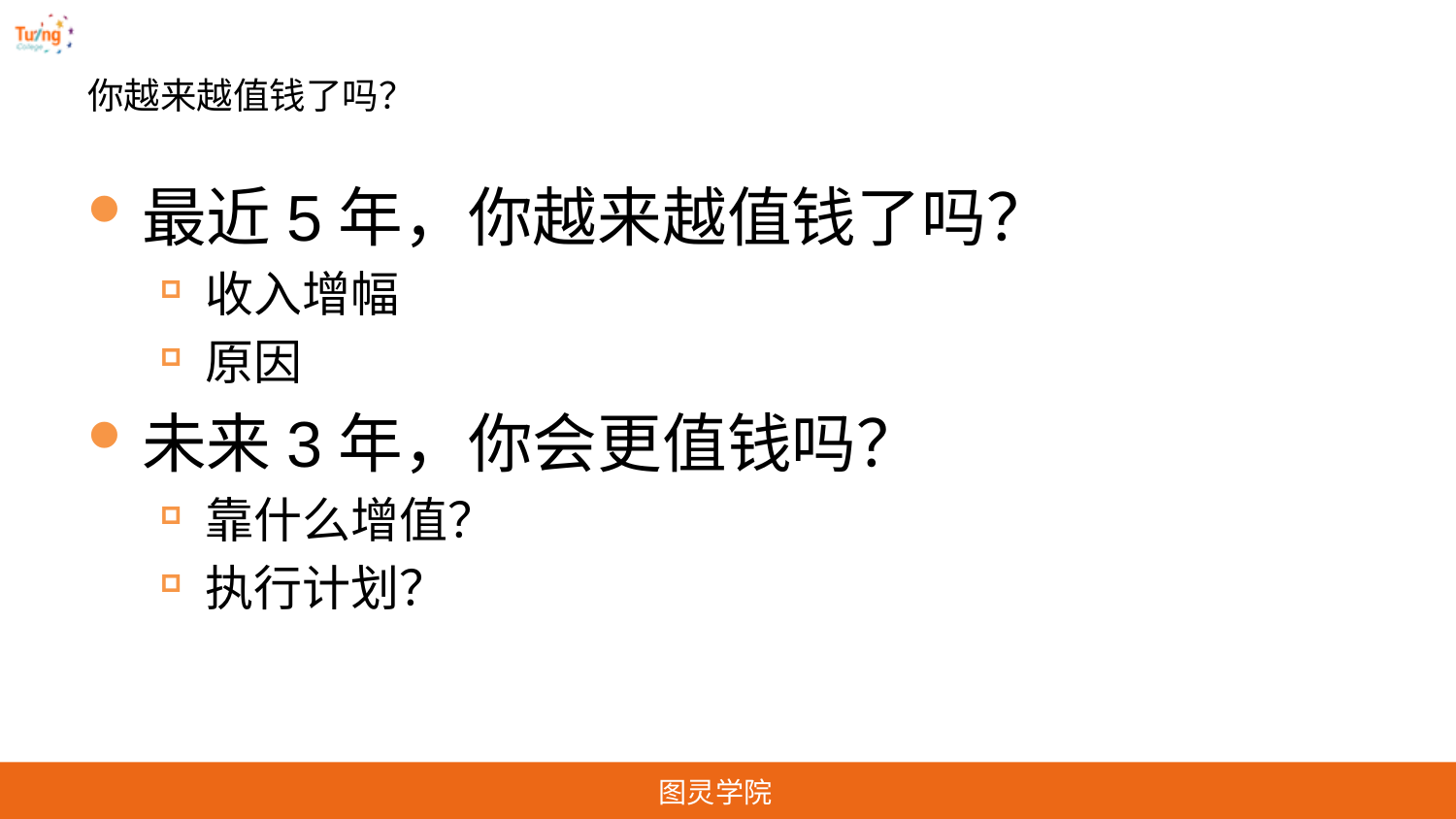

# 你越来越值钱了吗？
最近5年，你越来越值钱了吗？
收入增幅
原因
未来3年，你会更值钱吗？
靠什么增值？
执行计划？

图灵学院